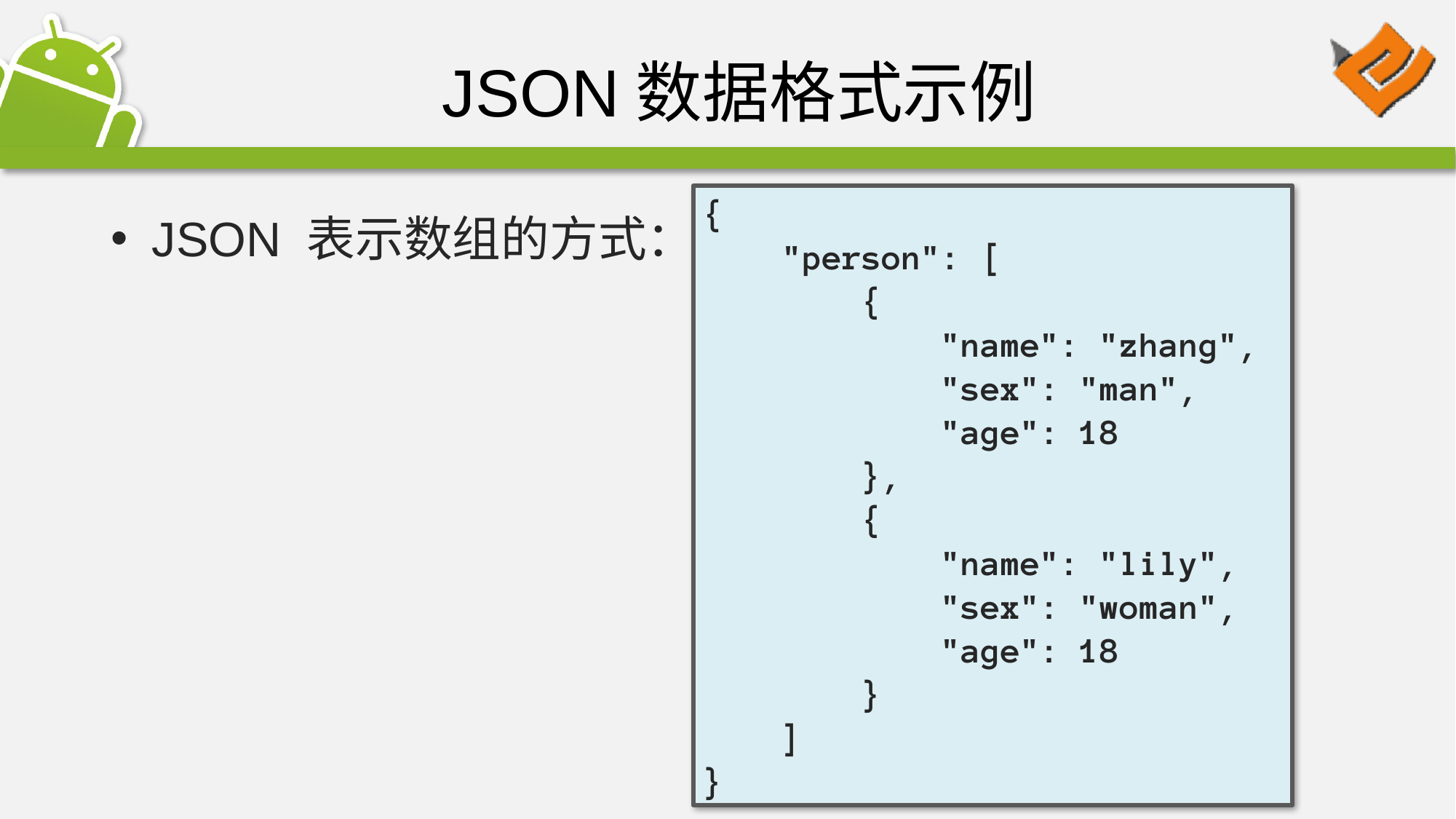

# JSON数据格式示例
{
    "person": [
        {
            "name": "zhang",
            "sex": "man",
            "age": 18
        },
        {
            "name": "lily",
            "sex": "woman",
            "age": 18
        }
    ]
}
JSON 表示数组的方式：